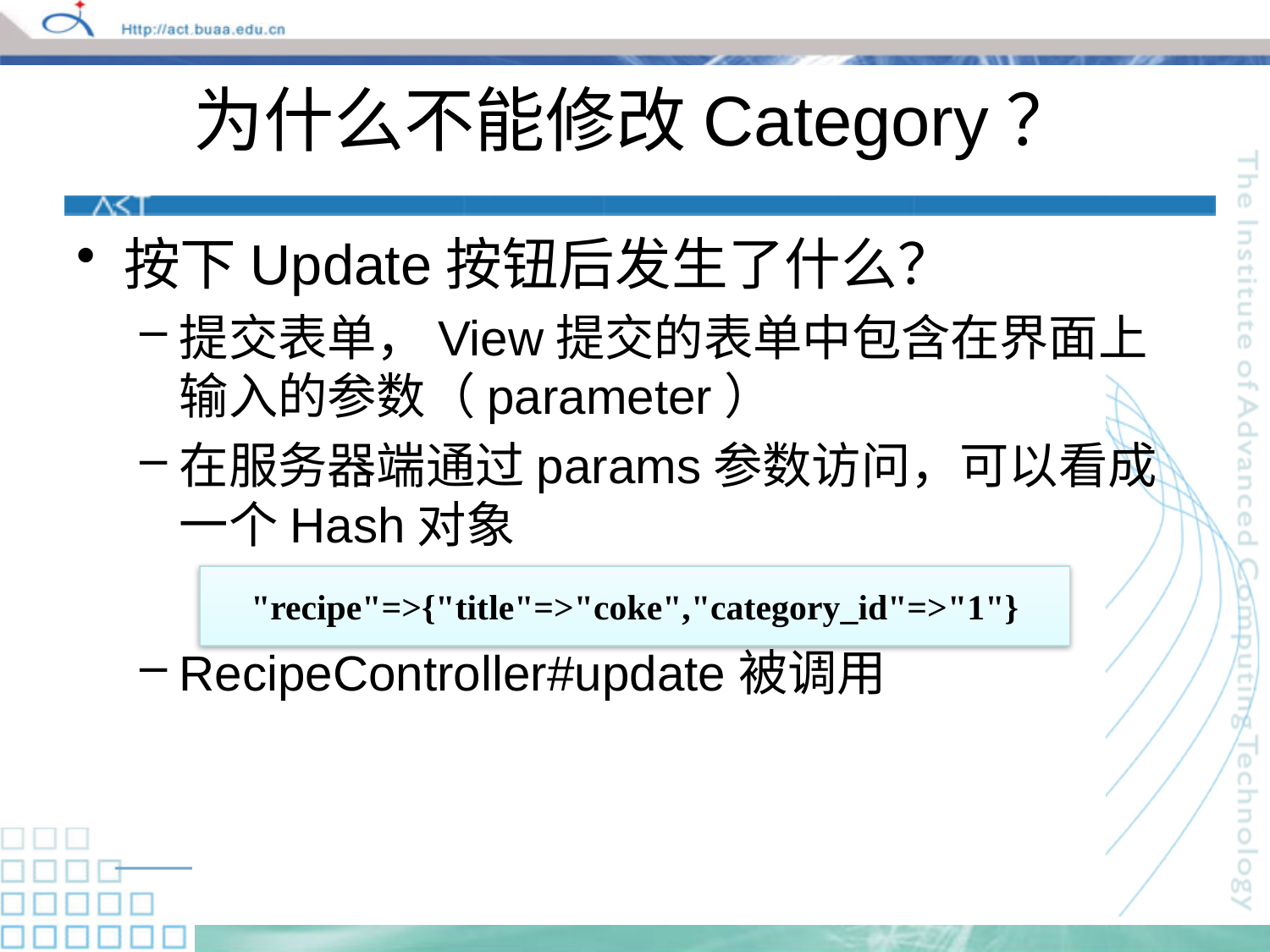

# 为什么不能修改Category？
按下Update按钮后发生了什么？
提交表单，View提交的表单中包含在界面上输入的参数（parameter）
在服务器端通过params参数访问，可以看成一个Hash对象

RecipeController#update被调用

"recipe"=>{"title"=>"coke","category_id"=>"1"}